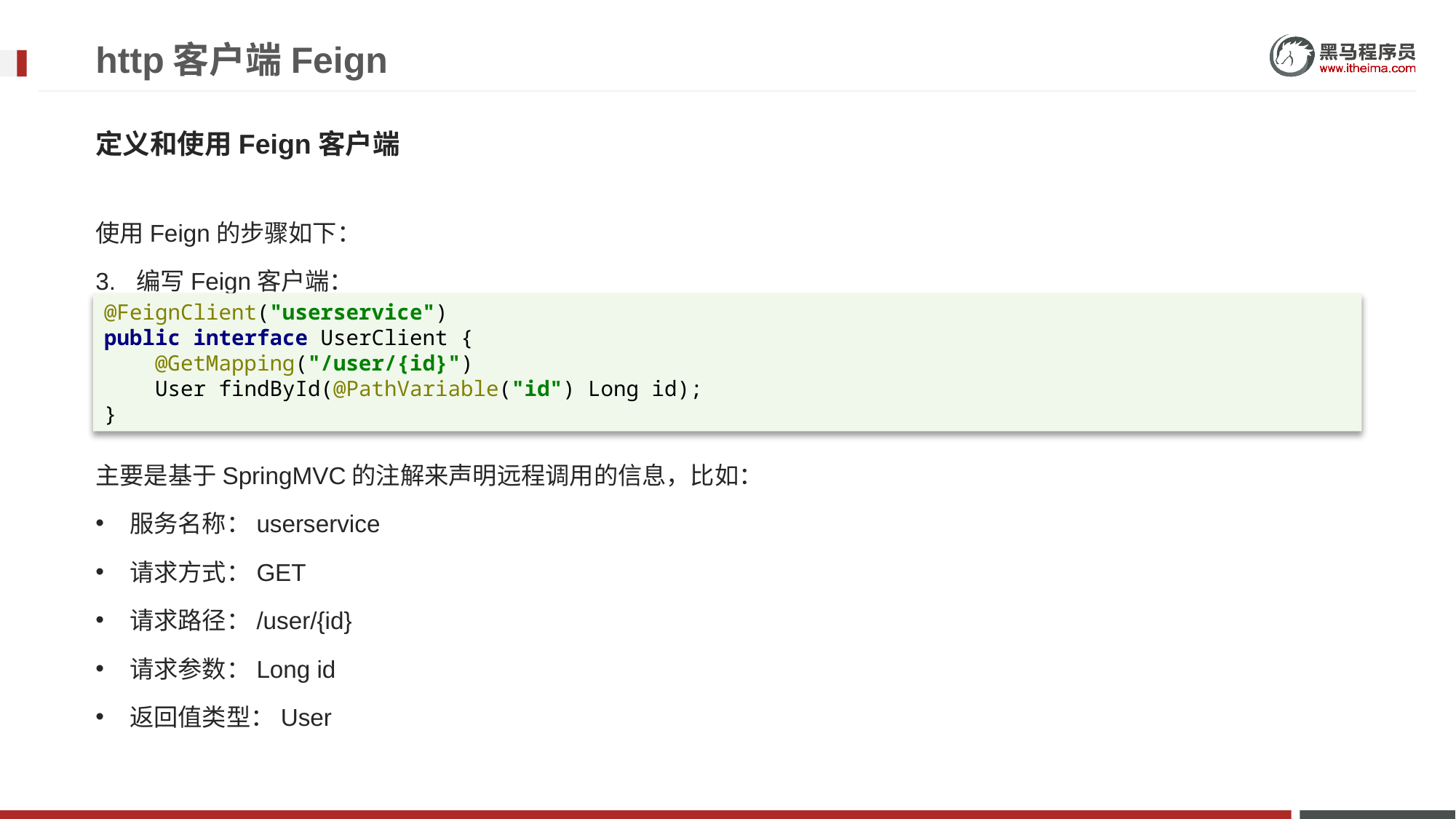

# http客户端Feign
定义和使用Feign客户端
使用Feign的步骤如下：
编写Feign客户端：

主要是基于SpringMVC的注解来声明远程调用的信息，比如：
服务名称：userservice
请求方式：GET
请求路径：/user/{id}
请求参数：Long id
返回值类型：User

@FeignClient("userservice")
public interface UserClient {
    @GetMapping("/user/{id}")
    User findById(@PathVariable("id") Long id);
}